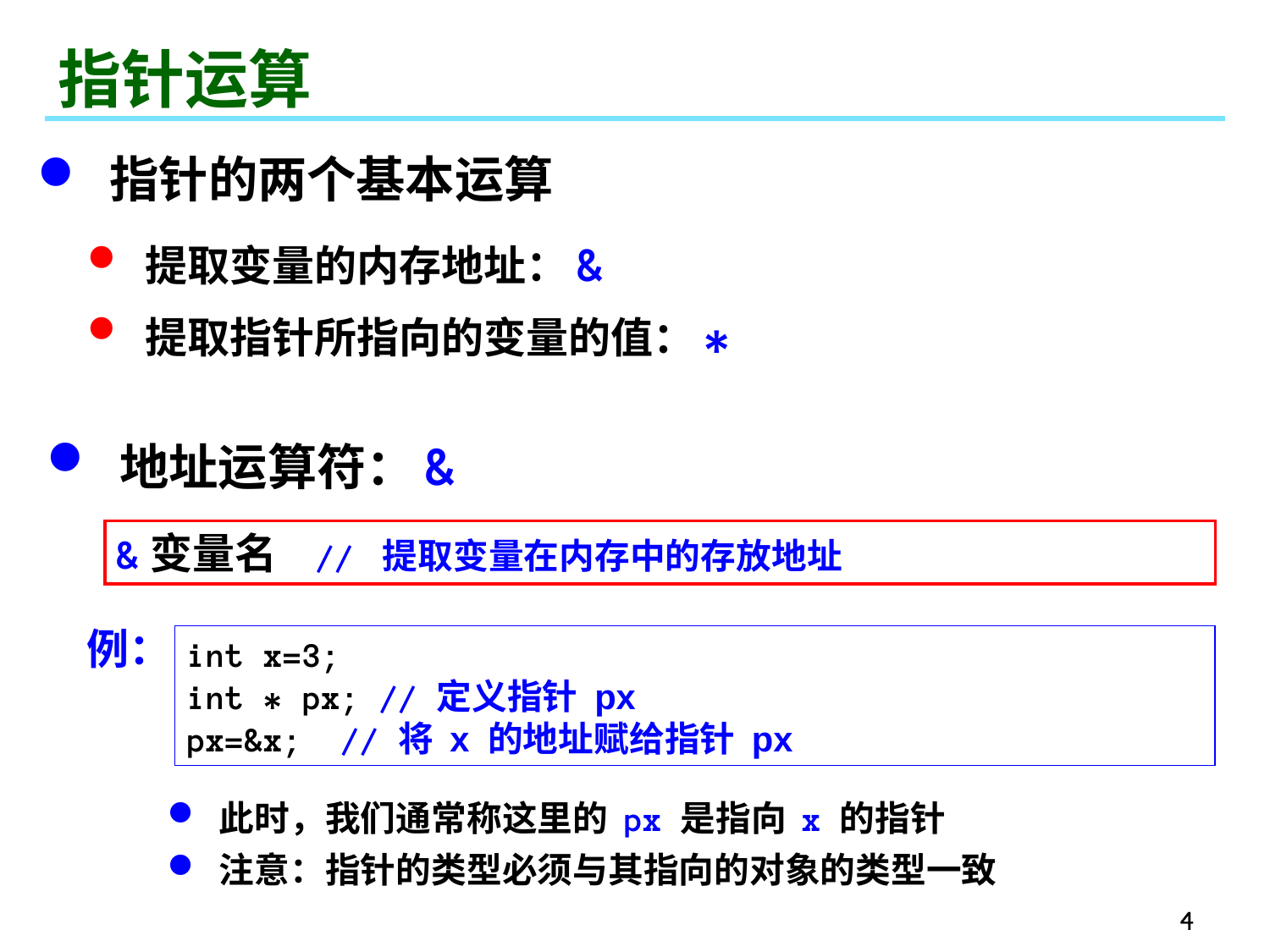

# 指针运算
 指针的两个基本运算
 提取变量的内存地址：&
 提取指针所指向的变量的值：*
 地址运算符：&
&变量名   // 提取变量在内存中的存放地址
例：
int x=3;
int * px; // 定义指针 px
px=&x;  // 将 x 的地址赋给指针 px
 此时，我们通常称这里的 px 是指向 x 的指针
 注意：指针的类型必须与其指向的对象的类型一致
4